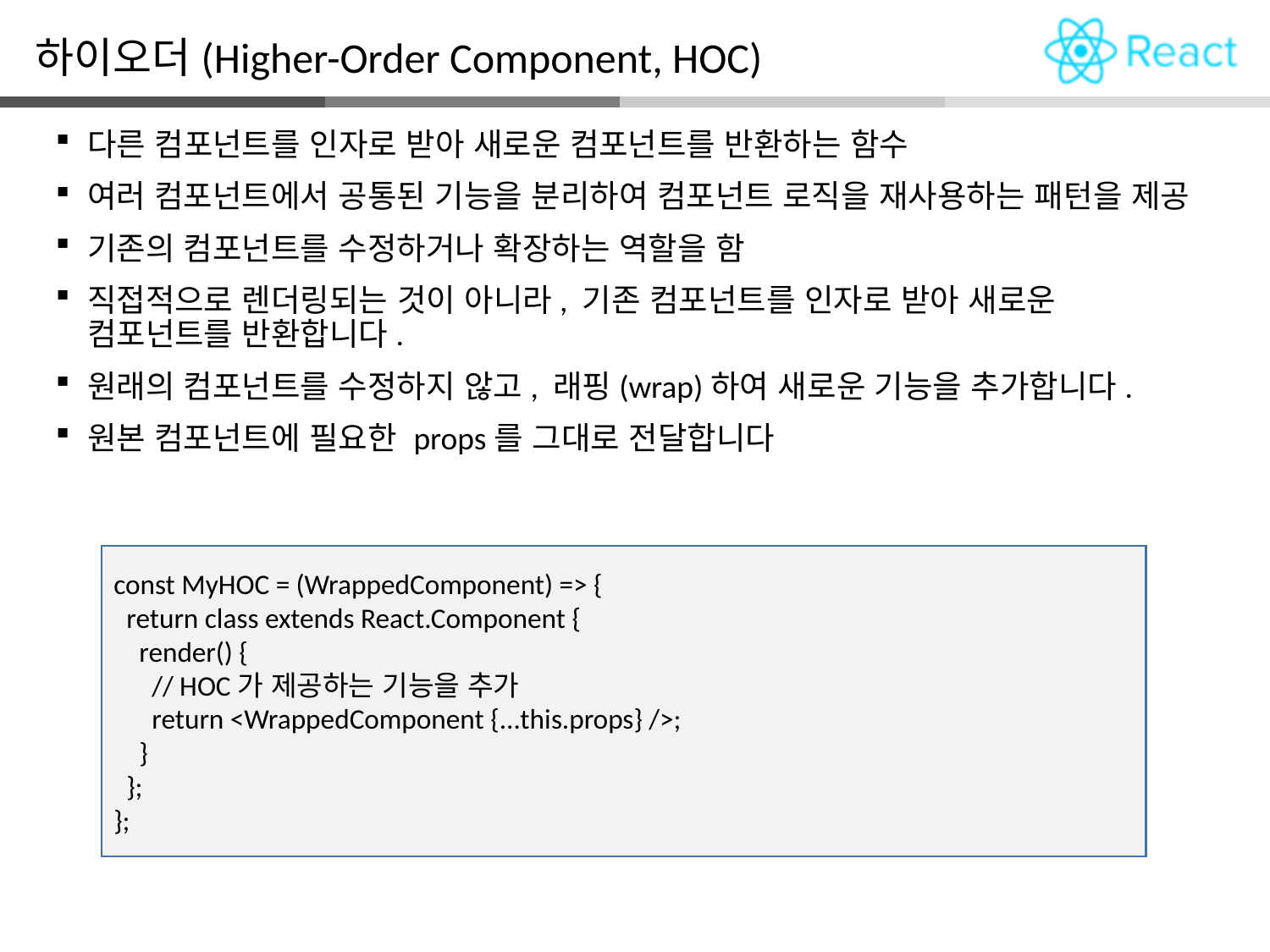

하이오더(Higher-Order Component, HOC)
다른 컴포넌트를 인자로 받아 새로운 컴포넌트를 반환하는 함수
여러 컴포넌트에서 공통된 기능을 분리하여 컴포넌트 로직을 재사용하는 패턴을 제공
기존의 컴포넌트를 수정하거나 확장하는 역할을 함
직접적으로 렌더링되는 것이 아니라, 기존 컴포넌트를 인자로 받아 새로운 컴포넌트를 반환합니다.
원래의 컴포넌트를 수정하지 않고, 래핑(wrap)하여 새로운 기능을 추가합니다.
원본 컴포넌트에 필요한 props를 그대로 전달합니다

const MyHOC = (WrappedComponent) => {
  return class extends React.Component {
    render() {
      // HOC가 제공하는 기능을 추가
      return <WrappedComponent {...this.props} />;
    }
  };
};